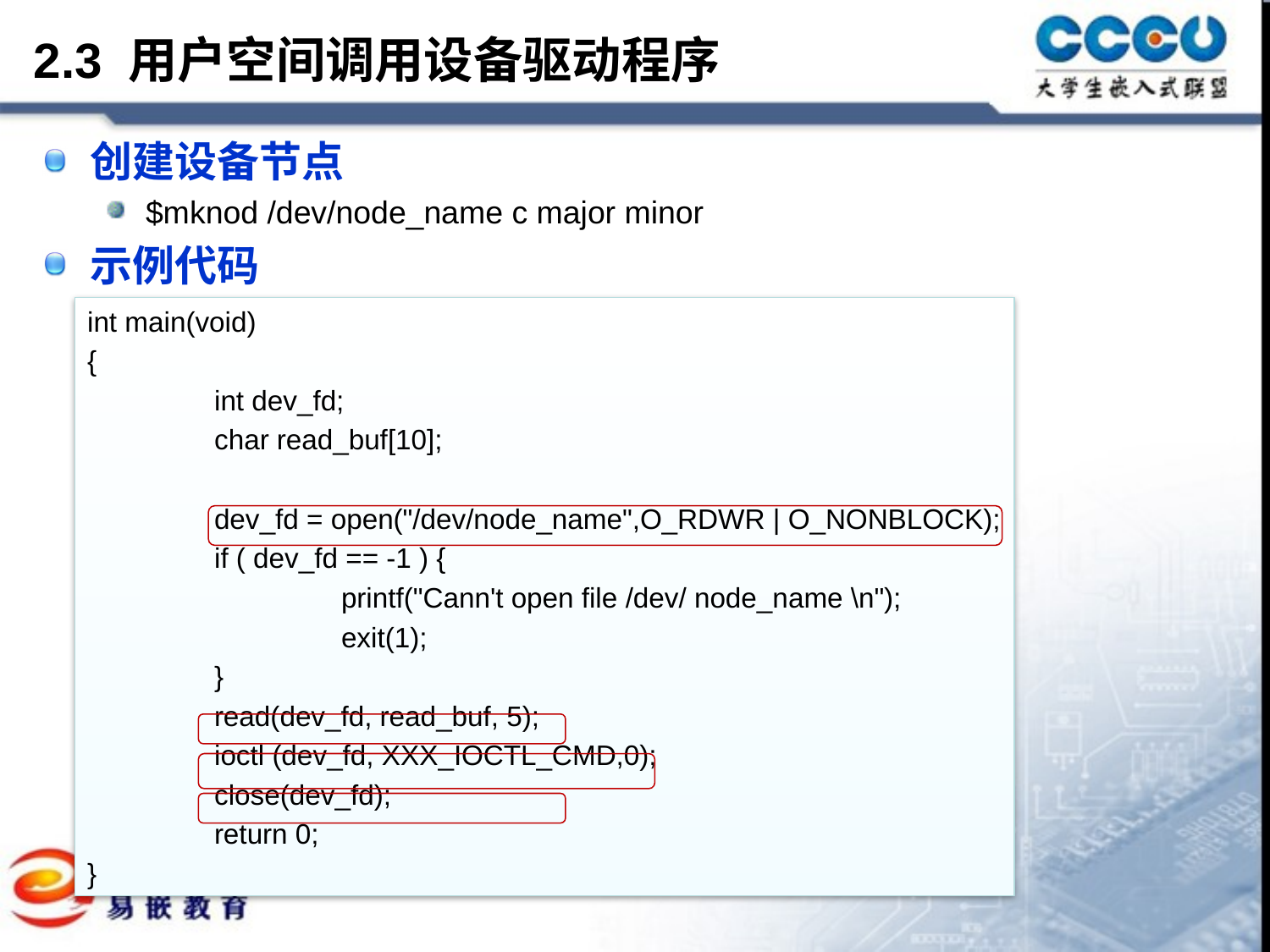

# 2.3 用户空间调用设备驱动程序
创建设备节点
$mknod /dev/node_name c major minor
示例代码
int main(void)
{
	int dev_fd;
	char read_buf[10];

	dev_fd = open("/dev/node_name",O_RDWR | O_NONBLOCK);
	if ( dev_fd == -1 ) {
		printf("Cann't open file /dev/ node_name \n");
		exit(1);
	}
	read(dev_fd, read_buf, 5);
	ioctl (dev_fd, XXX_IOCTL_CMD,0);
	close(dev_fd);
	return 0;
}